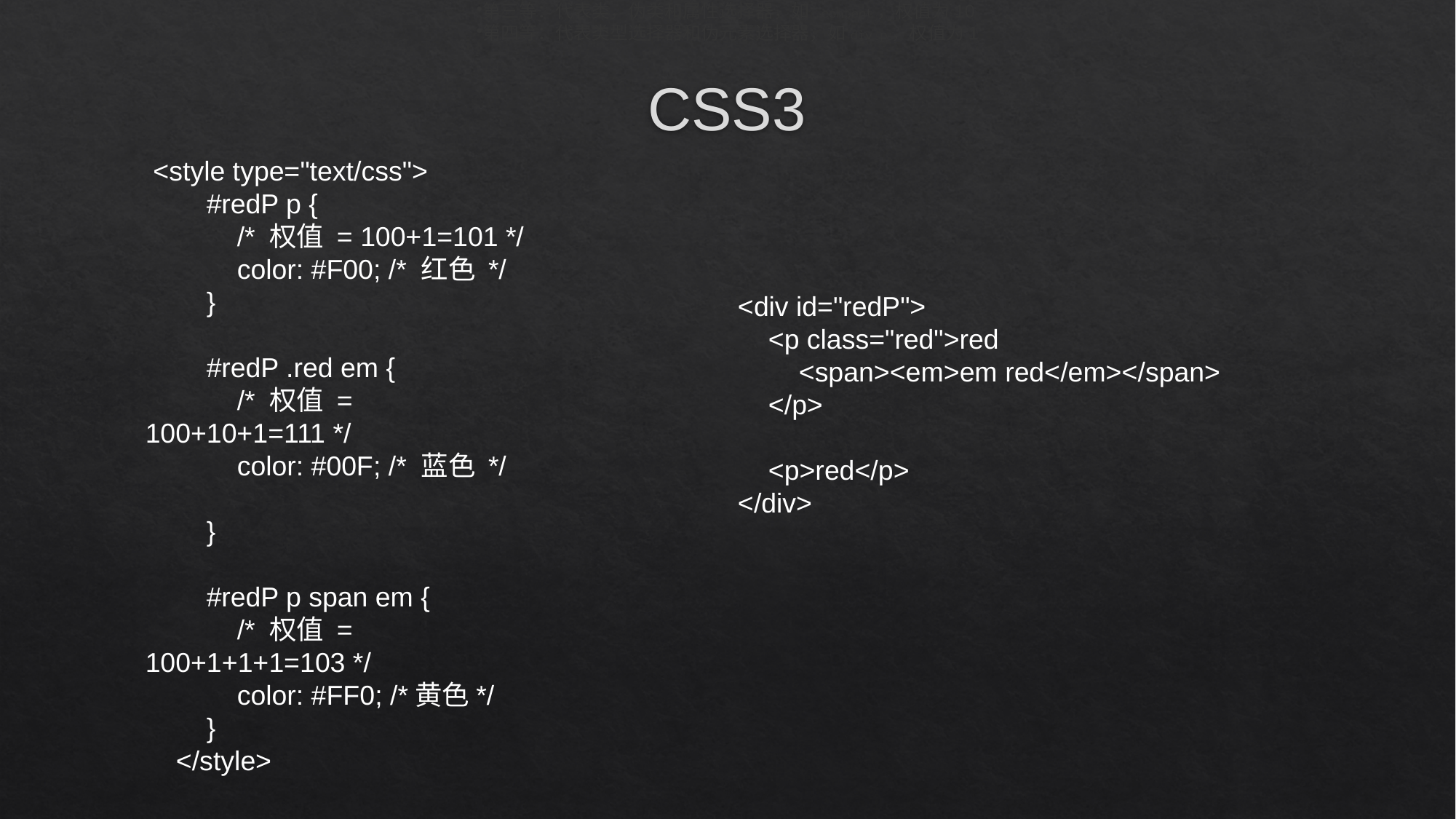

第一等：代表内联样式，如: style=""，权值为1000
第二等：代表ID选择器，如：#content，权值为100
第三等：代表类，伪类和属性选择器，如.content，权值为10
第四等：代表类型选择器和伪元素选择器，如div p，权值为1

# CSS3
 <style type="text/css">
        #redP p {
            /* 权值 = 100+1=101 */
            color: #F00; /* 红色 */
        }

        #redP .red em {
            /* 权值 = 100+10+1=111 */
            color: #00F; /* 蓝色 */

        }

        #redP p span em {
            /* 权值 = 100+1+1+1=103 */
            color: #FF0; /*黄色*/
        }
    </style>

<div id="redP">
    <p class="red">red
        <span><em>em red</em></span>
    </p>

    <p>red</p>
</div>